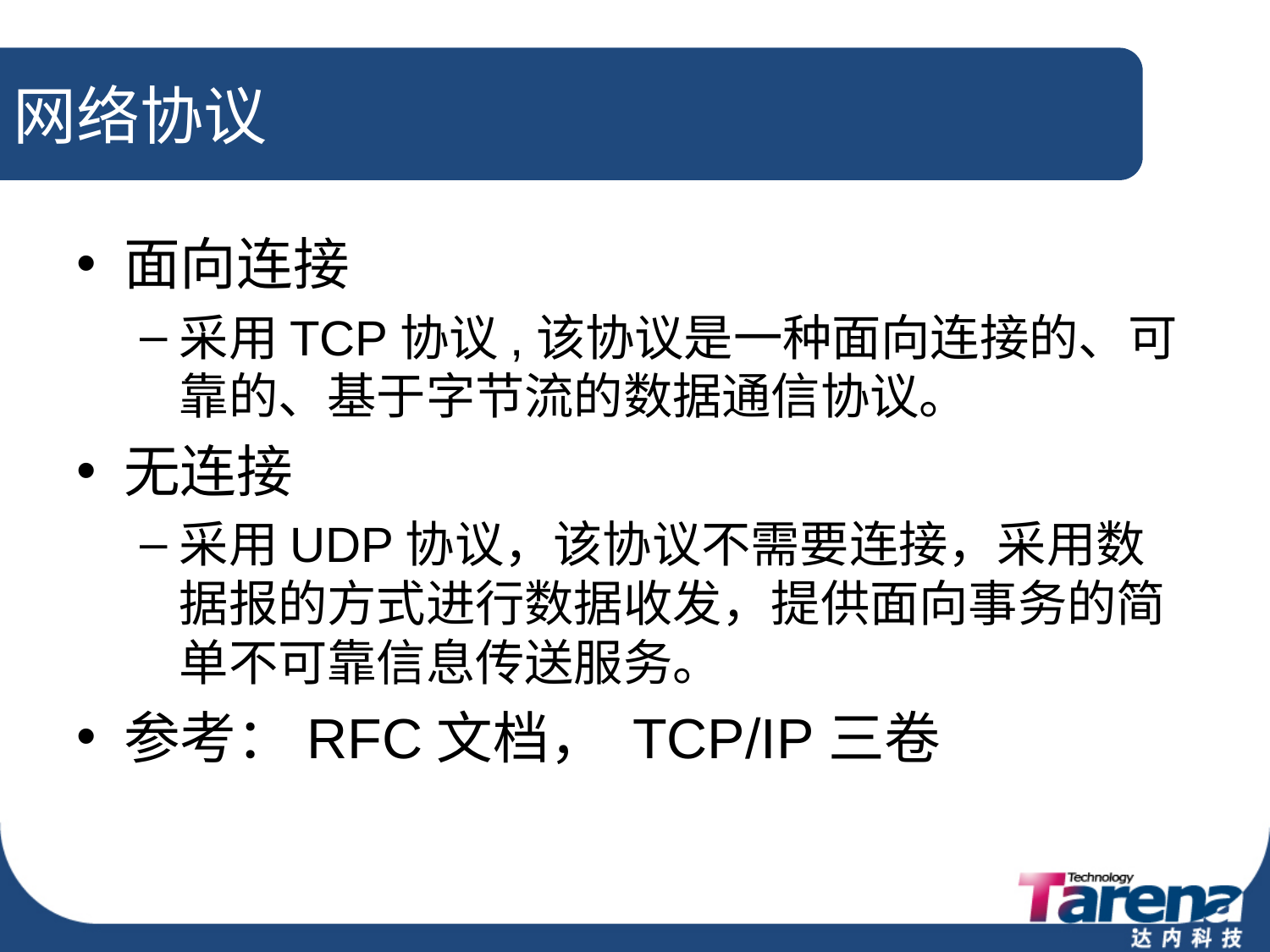

# 网络协议
面向连接
采用TCP协议,该协议是一种面向连接的、可靠的、基于字节流的数据通信协议。
无连接
采用UDP协议，该协议不需要连接，采用数据报的方式进行数据收发，提供面向事务的简单不可靠信息传送服务。
参考：RFC文档， TCP/IP三卷